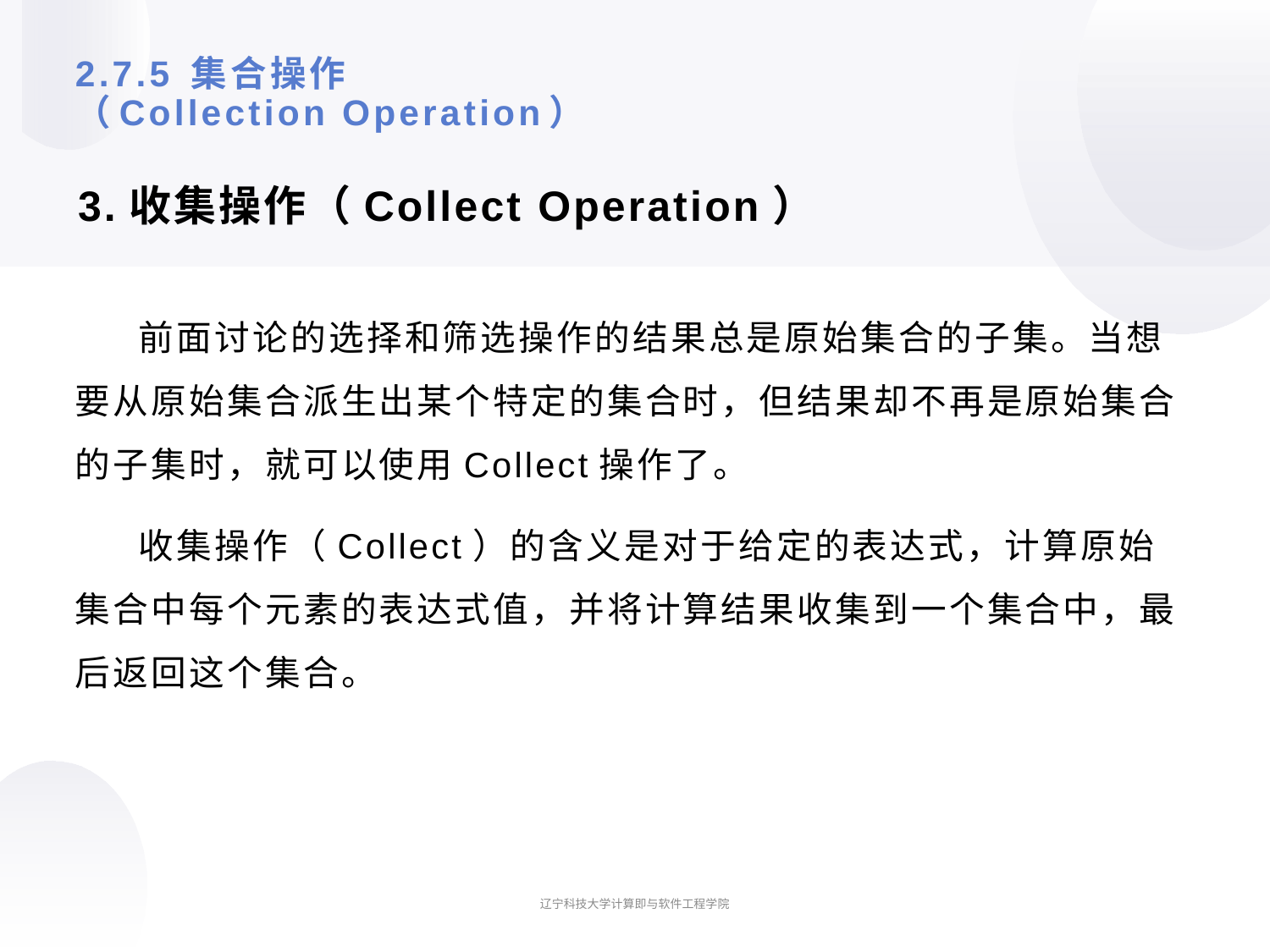

# 2.7.5 集合操作 （Collection Operation）
3.收集操作（Collect Operation）

前面讨论的选择和筛选操作的结果总是原始集合的子集。当想要从原始集合派生出某个特定的集合时，但结果却不再是原始集合的子集时，就可以使用Collect操作了。
收集操作（Collect）的含义是对于给定的表达式，计算原始集合中每个元素的表达式值，并将计算结果收集到一个集合中，最后返回这个集合。

辽宁科技大学计算即与软件工程学院
160